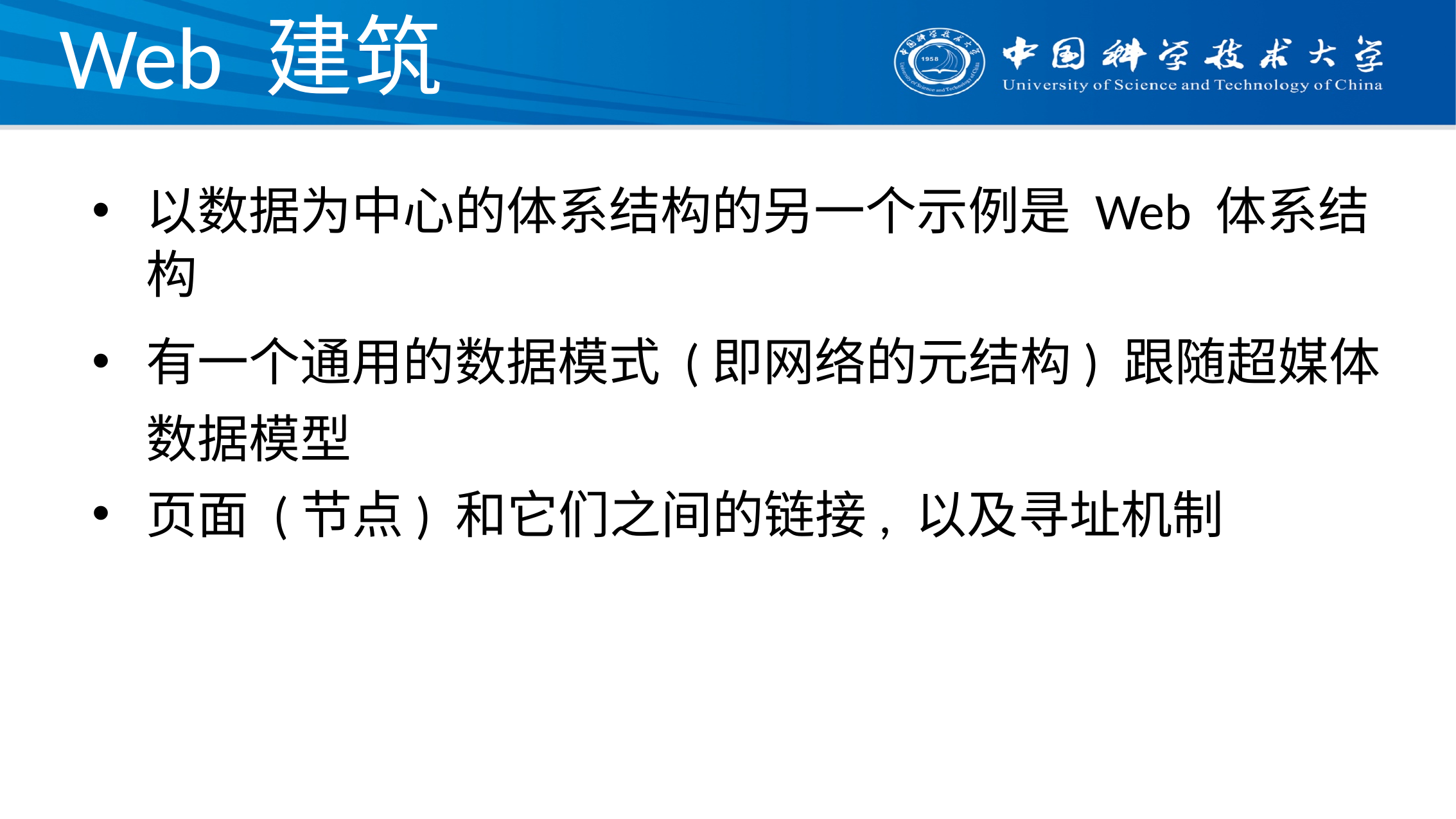

# Web 建筑
以数据为中心的体系结构的另一个示例是 Web 体系结构
有一个通用的数据模式 (即网络的元结构) 跟随超媒体数据模型
页面 (节点) 和它们之间的链接, 以及寻址机制